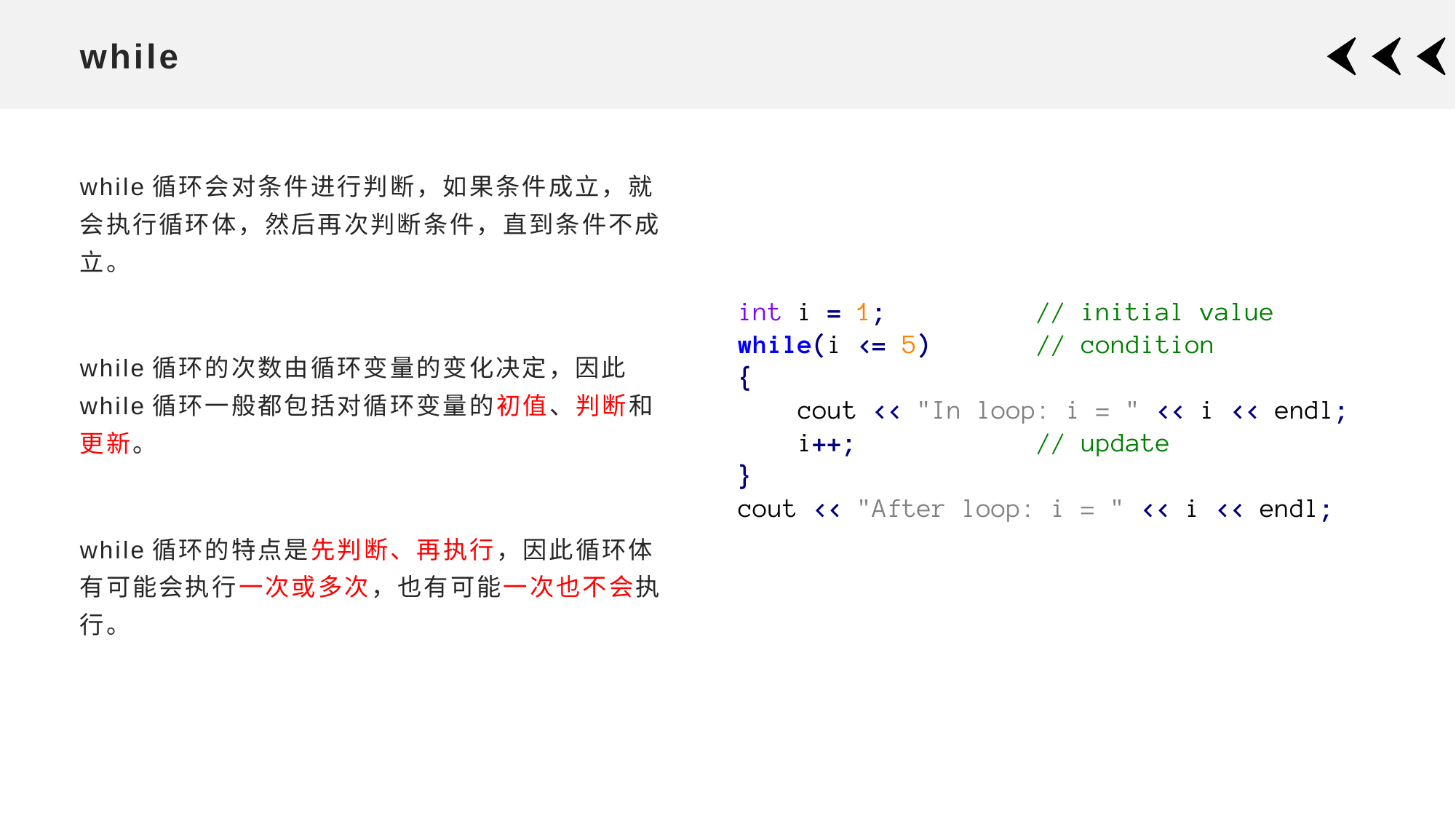

# while
while循环会对条件进行判断，如果条件成立，就会执行循环体，然后再次判断条件，直到条件不成立。

while循环的次数由循环变量的变化决定，因此while循环一般都包括对循环变量的初值、判断和更新。

while循环的特点是先判断、再执行，因此循环体有可能会执行一次或多次，也有可能一次也不会执行。
int i = 1;          // initial value
while(i <= 5)       // condition
{
    cout << "In loop: i = " << i << endl;
    i++;            // update
}
cout << "After loop: i = " << i << endl;